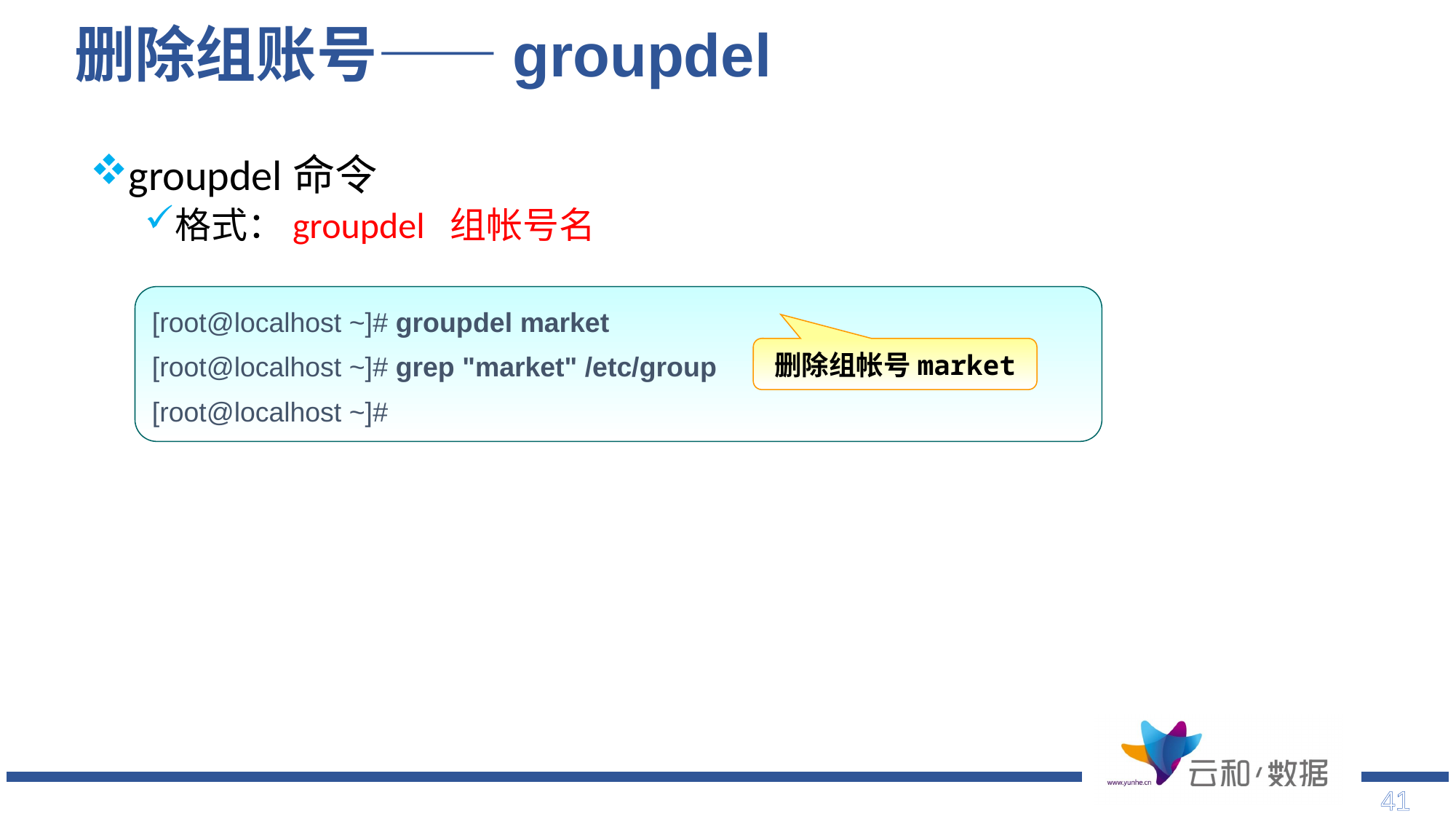

# 删除组账号——groupdel
groupdel命令
格式：groupdel  组帐号名

[root@localhost ~]# groupdel market
[root@localhost ~]# grep "market" /etc/group
[root@localhost ~]#
删除组帐号market